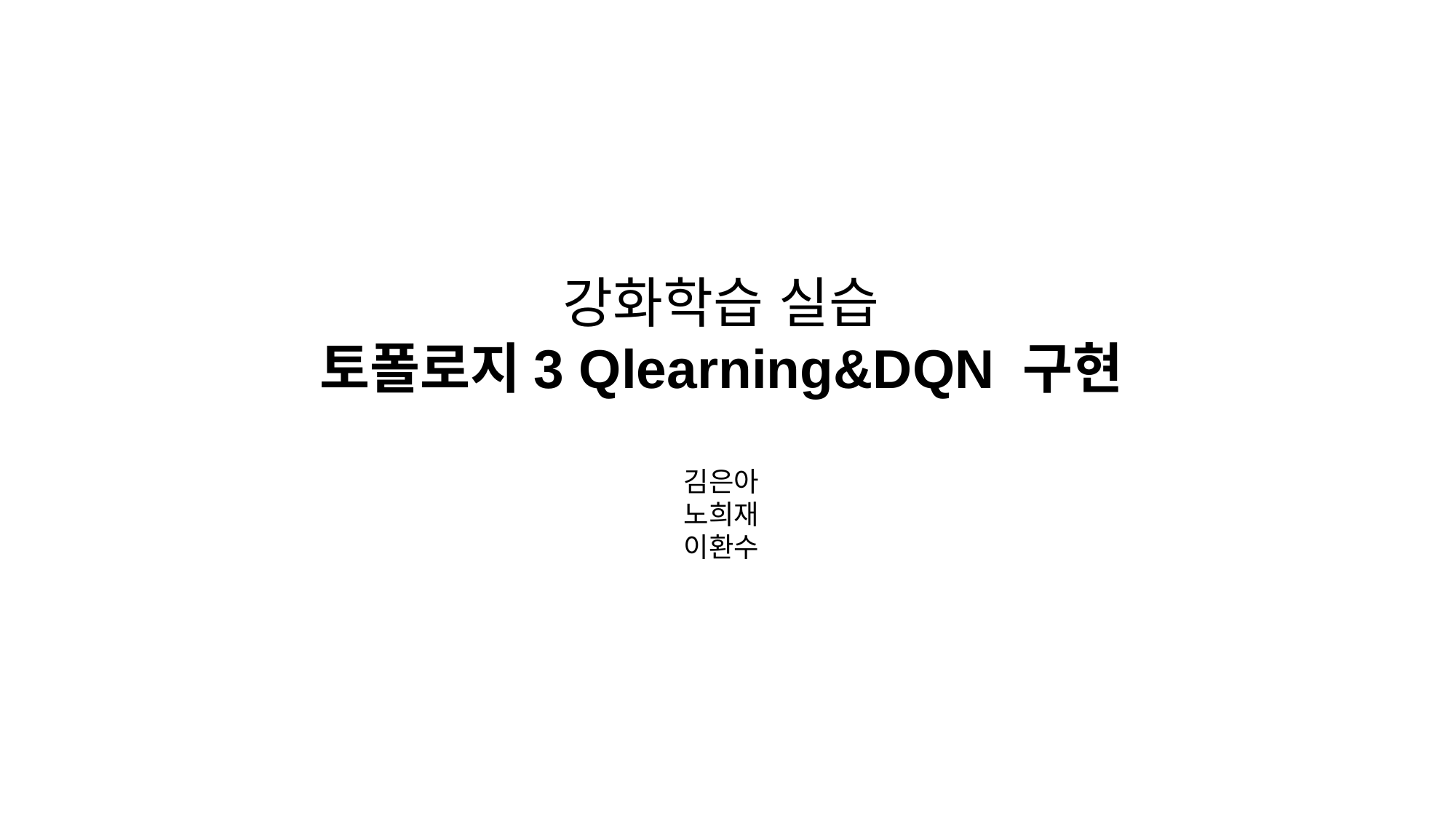

강화학습 실습
토폴로지3 Qlearning&DQN 구현

김은아
노희재
이환수